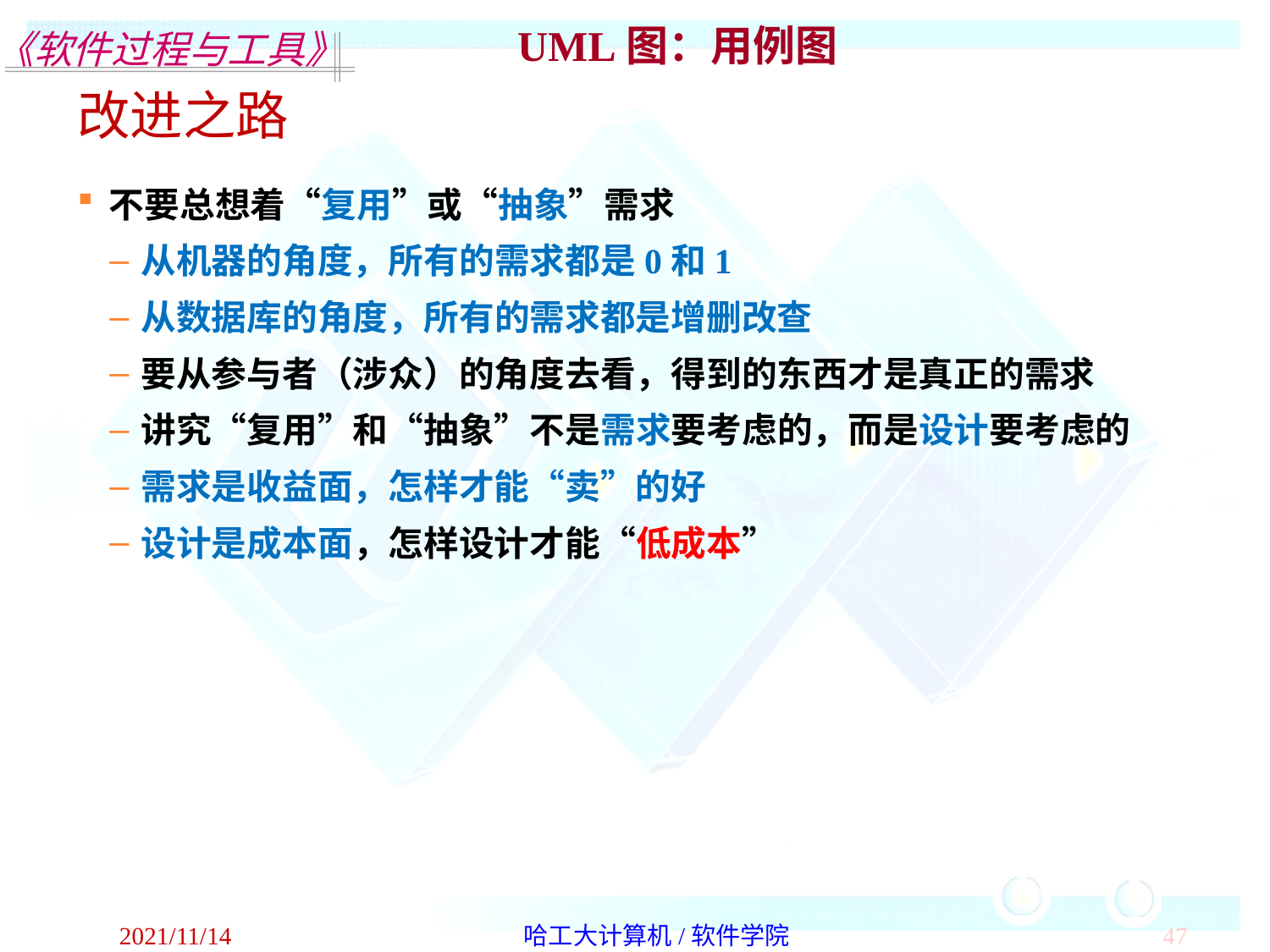

UML图：用例图
改进之路
不要总想着“复用”或“抽象”需求
从机器的角度，所有的需求都是0和1
从数据库的角度，所有的需求都是增删改查
要从参与者（涉众）的角度去看，得到的东西才是真正的需求
讲究“复用”和“抽象”不是需求要考虑的，而是设计要考虑的
需求是收益面，怎样才能“卖”的好
设计是成本面，怎样设计才能“低成本”